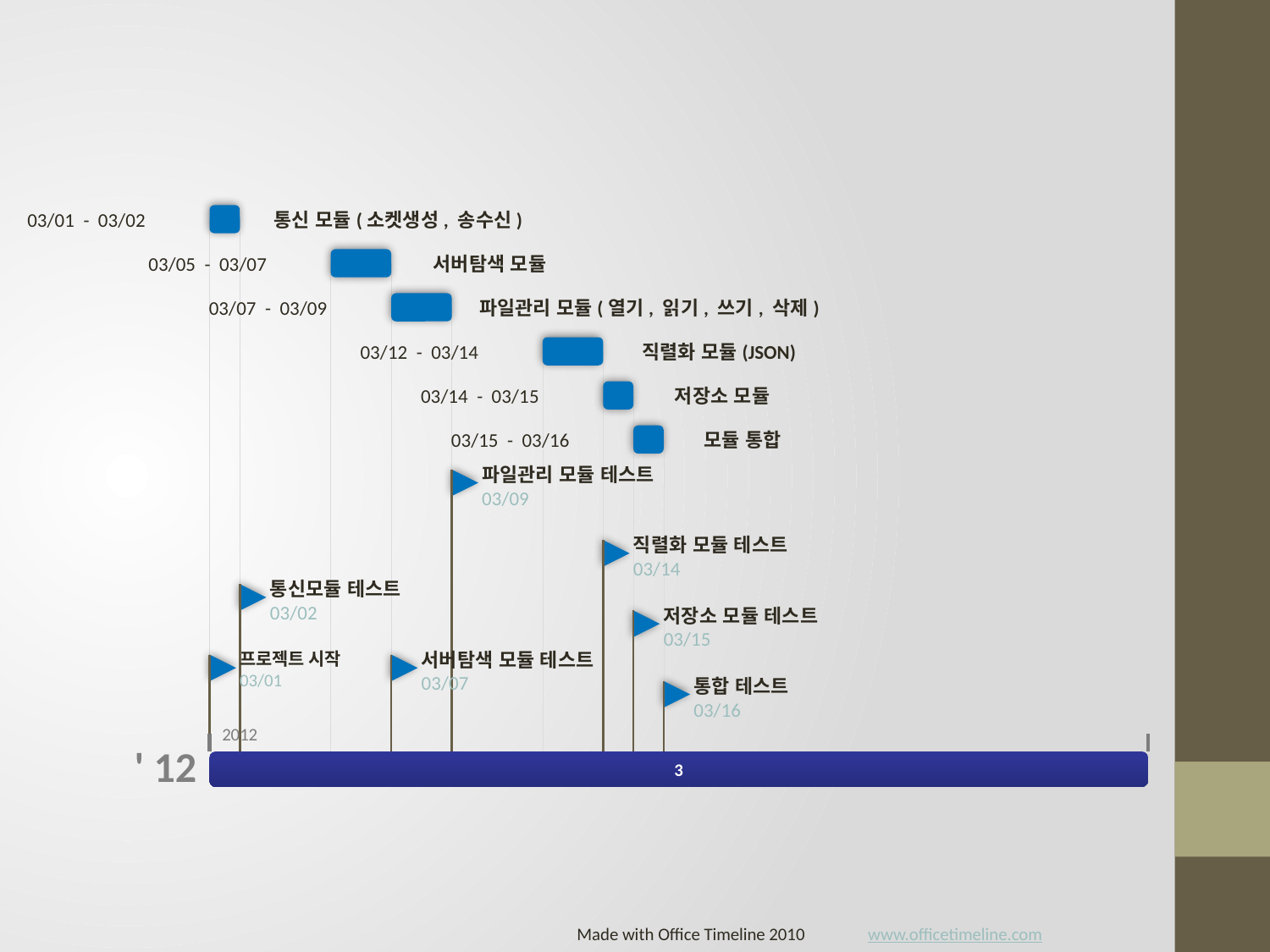

03/01  -  03/02
통신 모듈(소켓생성, 송수신)

03/05  -  03/07
서버탐색 모듈

03/07  -  03/09
파일관리 모듈(열기, 읽기, 쓰기, 삭제)

03/12  -  03/14
직렬화 모듈(JSON)

03/14  -  03/15
저장소 모듈

03/15  -  03/16
모듈 통합

파일관리 모듈 테스트

03/09
직렬화 모듈 테스트

03/14
통신모듈 테스트

03/02
저장소 모듈 테스트

03/15
프로젝트 시작
서버탐색 모듈 테스트

03/01
03/07
통합 테스트

03/16
2012
' 12

3
Made with Office Timeline 2010
www.officetimeline.com